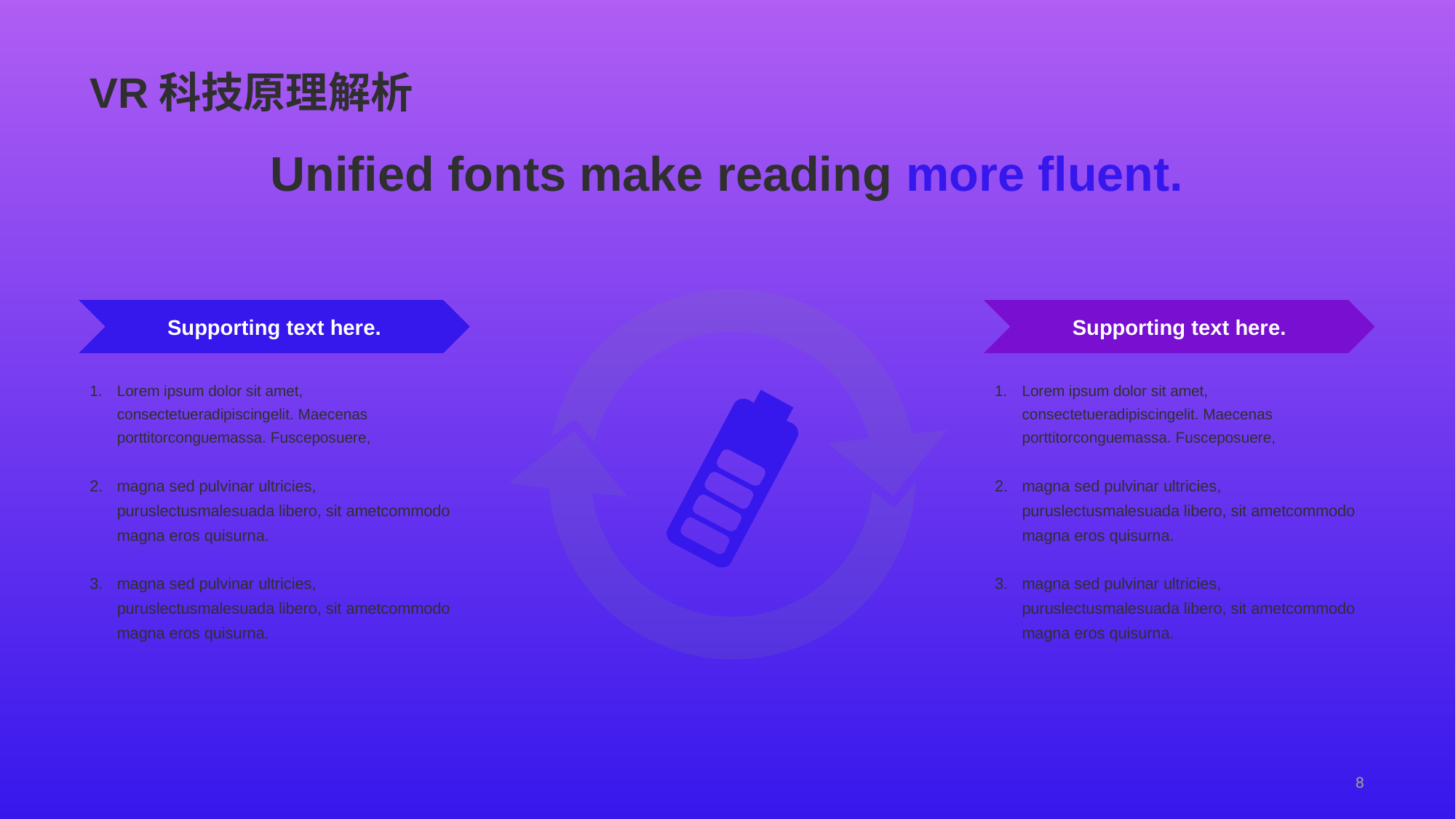

# VR科技原理解析
Unified fonts make reading more fluent.

Supporting text here.
Lorem ipsum dolor sit amet, consectetueradipiscingelit. Maecenas porttitorconguemassa. Fusceposuere,

magna sed pulvinar ultricies, puruslectusmalesuada libero, sit ametcommodo magna eros quisurna.

magna sed pulvinar ultricies, puruslectusmalesuada libero, sit ametcommodo magna eros quisurna.
Supporting text here.
Lorem ipsum dolor sit amet, consectetueradipiscingelit. Maecenas porttitorconguemassa. Fusceposuere,

magna sed pulvinar ultricies, puruslectusmalesuada libero, sit ametcommodo magna eros quisurna.

magna sed pulvinar ultricies, puruslectusmalesuada libero, sit ametcommodo magna eros quisurna.
8
8